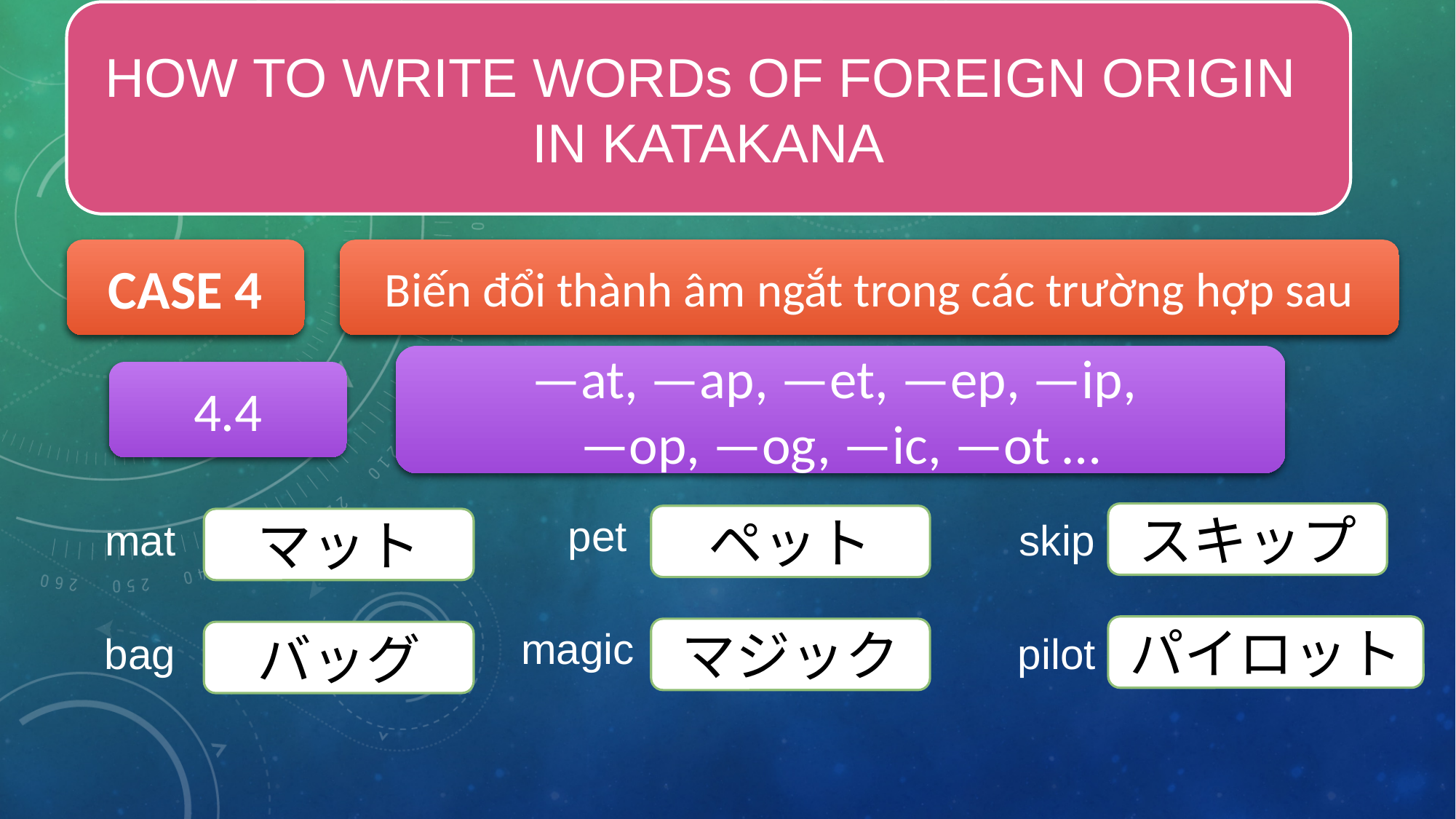

HOW TO WRITE WORDs OF FOREIGN ORIGIN
IN KATAKANA
CASE 4
Biến đổi thành âm ngắt trong các trường hợp sau
—at, —ap, —et, —ep, —ip,
—op, —og, —ic, —ot …
4.4
pet
mat
skip
スキップ
ペット
マット
magic
bag
pilot
パイロット
マジック
バッグ